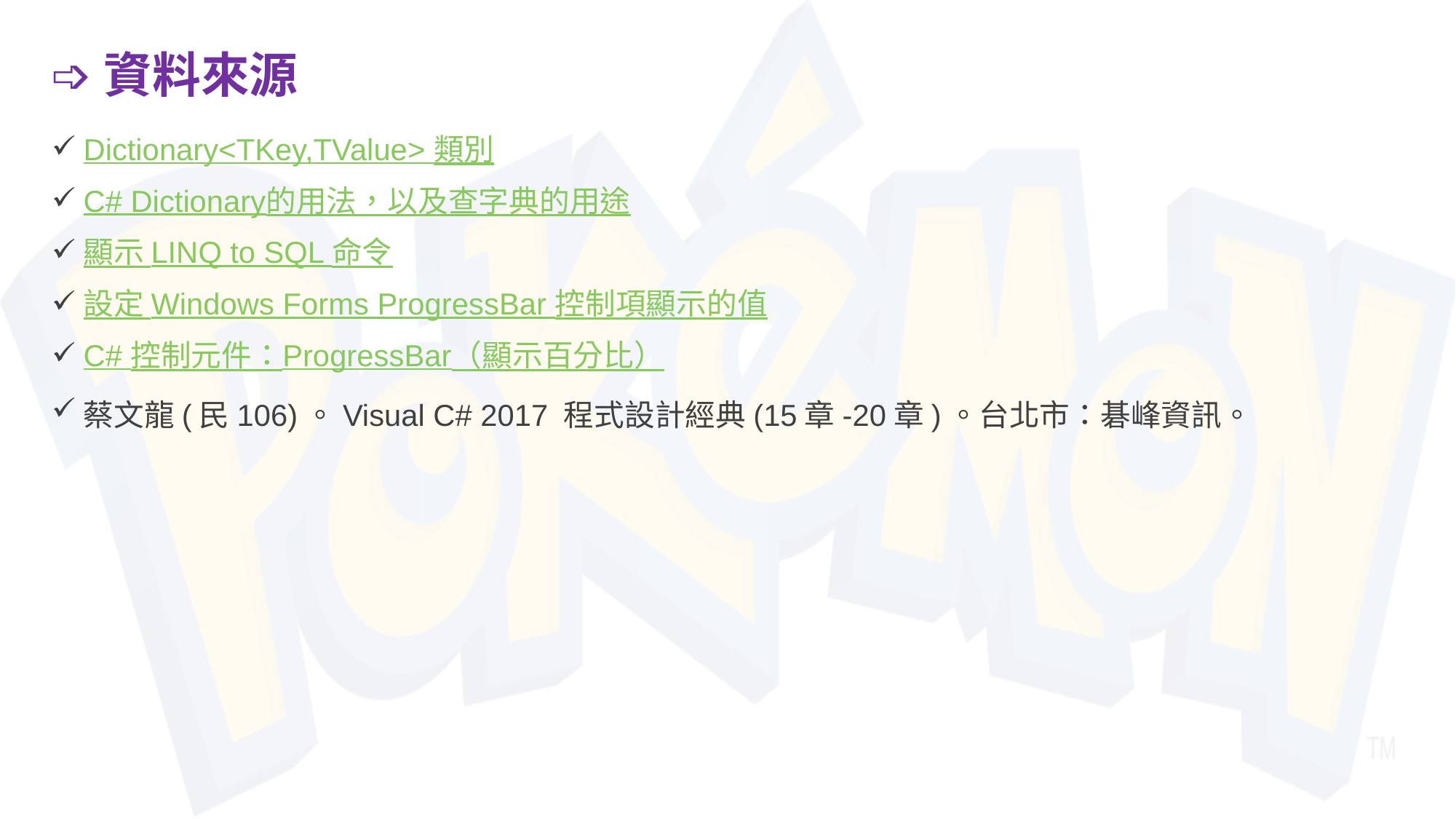

# ➩資料來源
Dictionary<TKey,TValue> 類別
C# Dictionary的用法，以及查字典的用途
顯示 LINQ to SQL 命令
設定 Windows Forms ProgressBar 控制項顯示的值
C# 控制元件：ProgressBar（顯示百分比）
蔡文龍(民106)。Visual C# 2017 程式設計經典(15章-20章)。台北市：碁峰資訊。